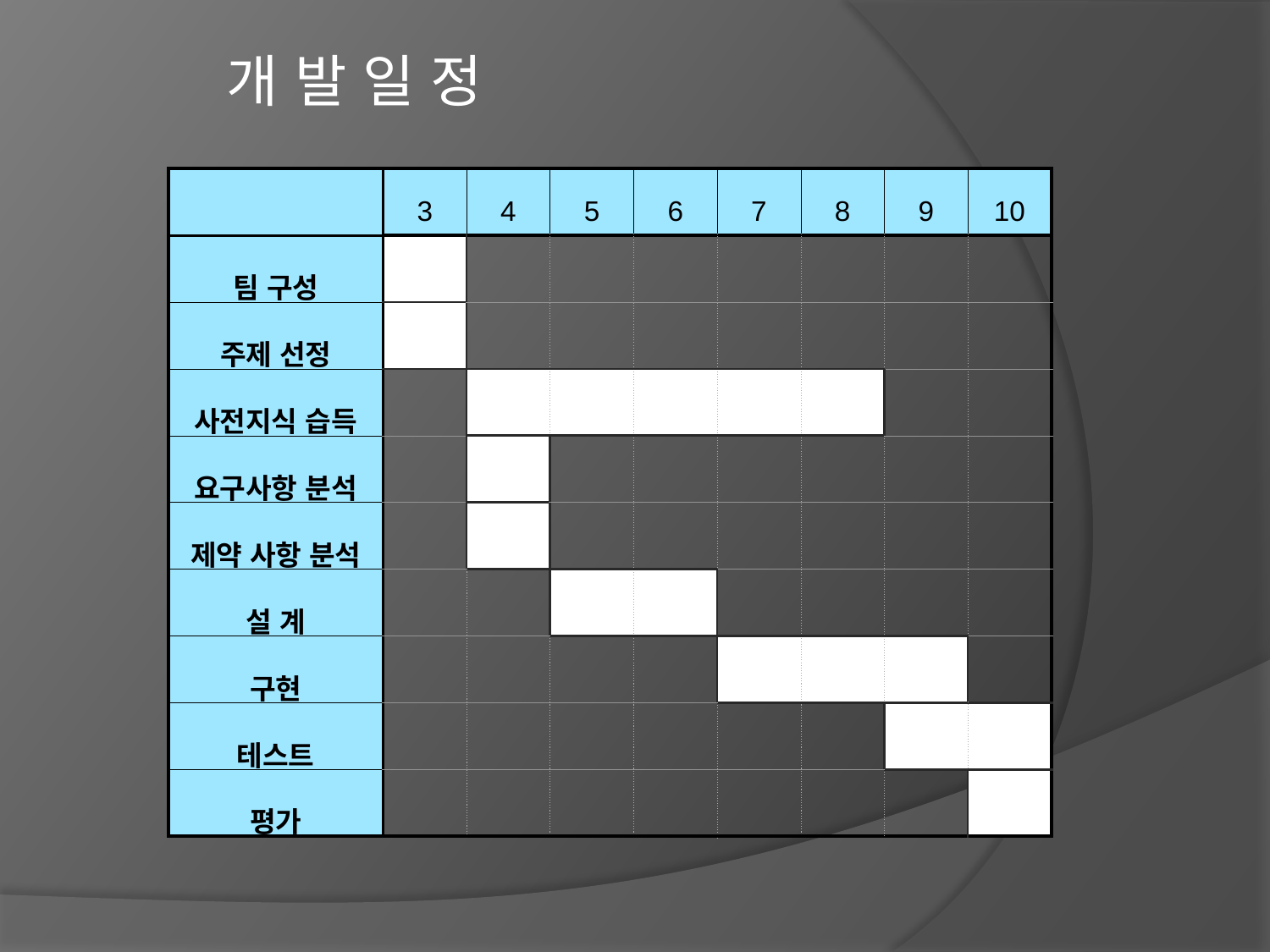

개 발 일 정
|  | 3 | 4 | 5 | 6 | 7 | 8 | 9 | 10 |
| --- | --- | --- | --- | --- | --- | --- | --- | --- |
| 팀 구성 |  |  |  |  |  |  |  |  |
| 주제 선정 |  |  |  |  |  |  |  |  |
| 사전지식 습득 |  |  |  |  |  |  |  |  |
| 요구사항 분석 |  |  |  |  |  |  |  |  |
| 제약 사항 분석 |  |  |  |  |  |  |  |  |
| 설 계 |  |  |  |  |  |  |  |  |
| 구현 |  |  |  |  |  |  |  |  |
| 테스트 |  |  |  |  |  |  |  |  |
| 평가 |  |  |  |  |  |  |  |  |